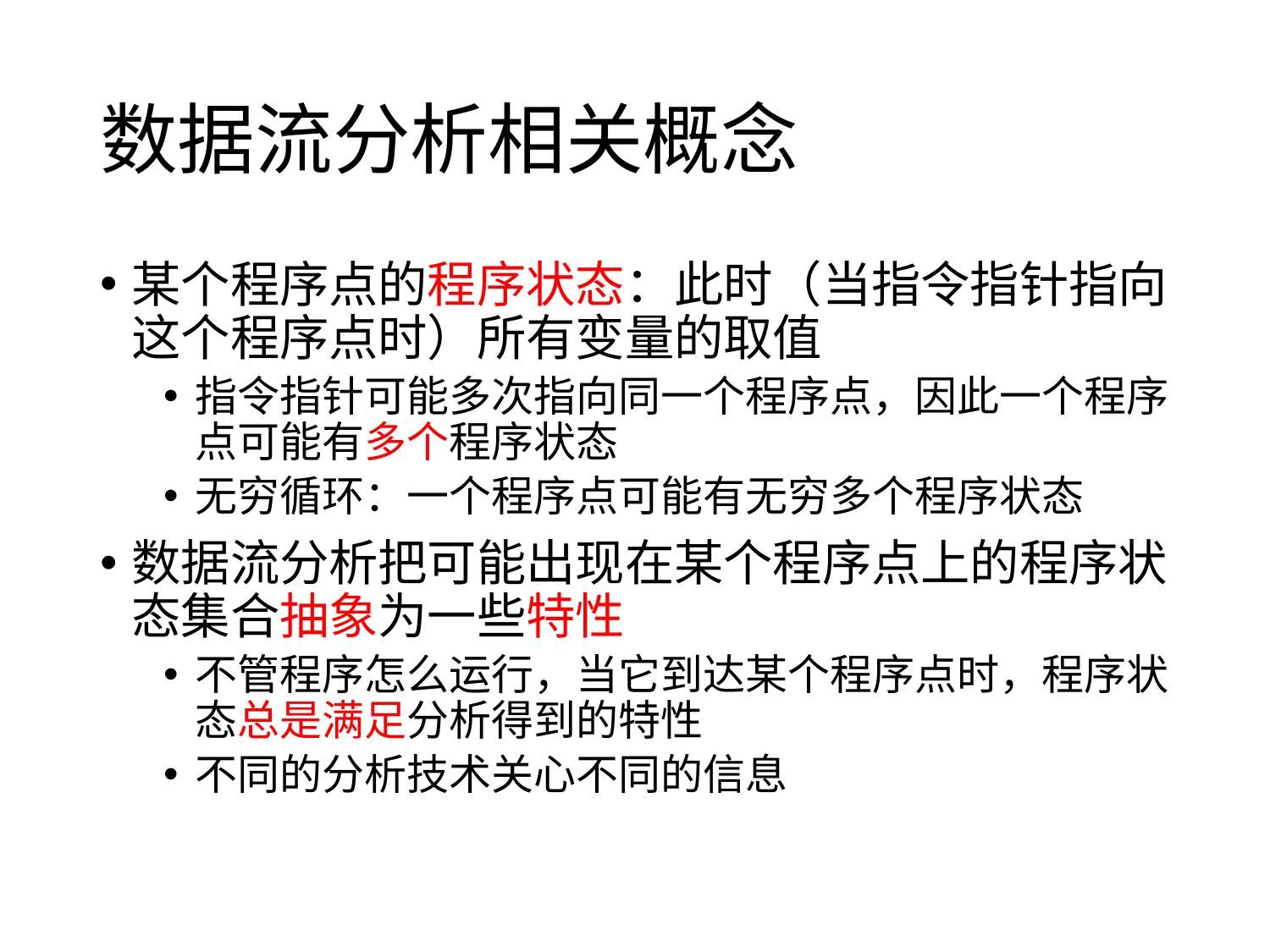

# 数据流分析相关概念
某个程序点的程序状态：此时（当指令指针指向这个程序点时）所有变量的取值
指令指针可能多次指向同一个程序点，因此一个程序点可能有多个程序状态
无穷循环：一个程序点可能有无穷多个程序状态
数据流分析把可能出现在某个程序点上的程序状态集合抽象为一些特性
不管程序怎么运行，当它到达某个程序点时，程序状态总是满足分析得到的特性
不同的分析技术关心不同的信息